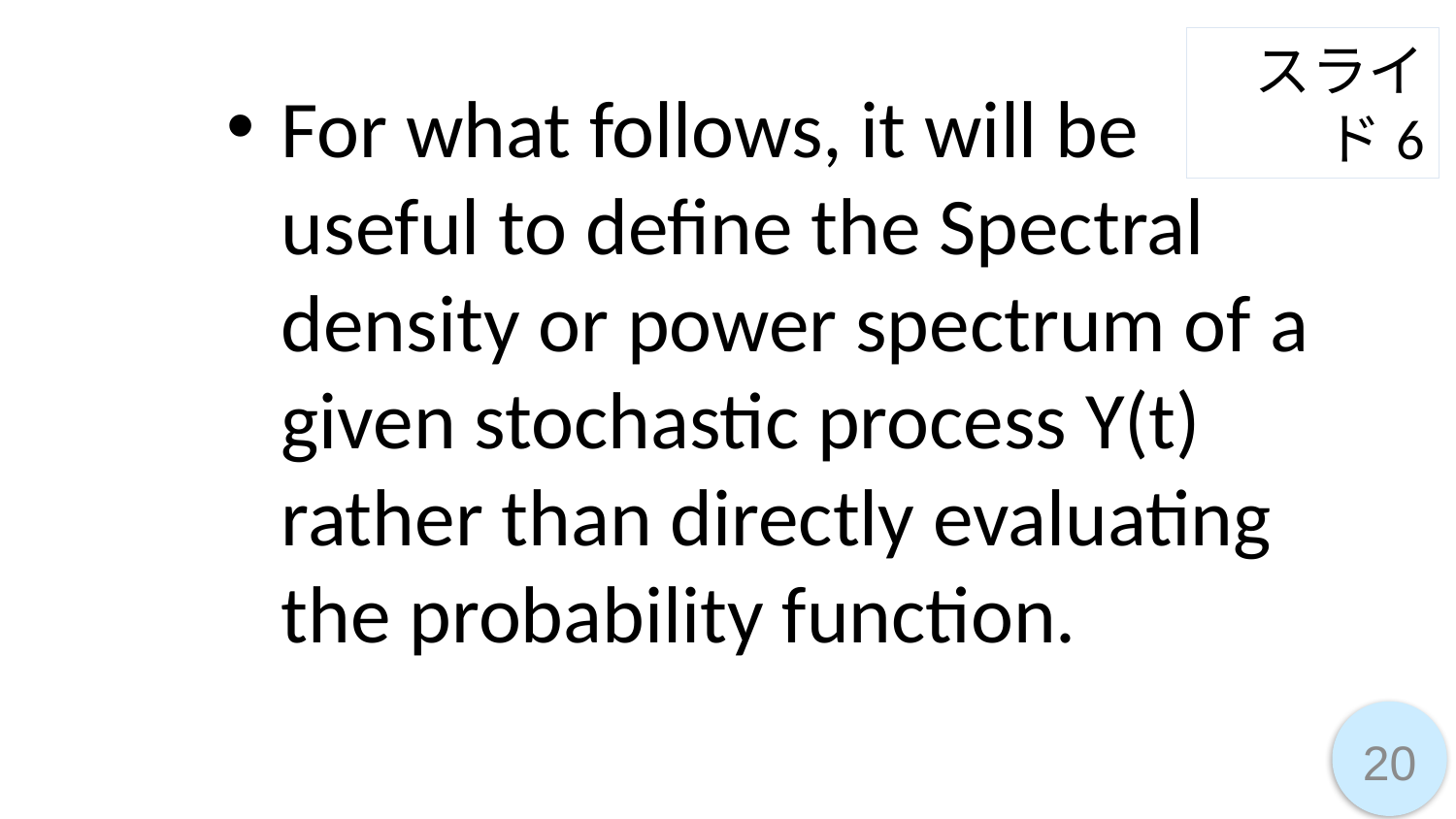

スライド6
For what follows, it will be useful to define the Spectral density or power spectrum of a given stochastic process Y(t) rather than directly evaluating the probability function.
20